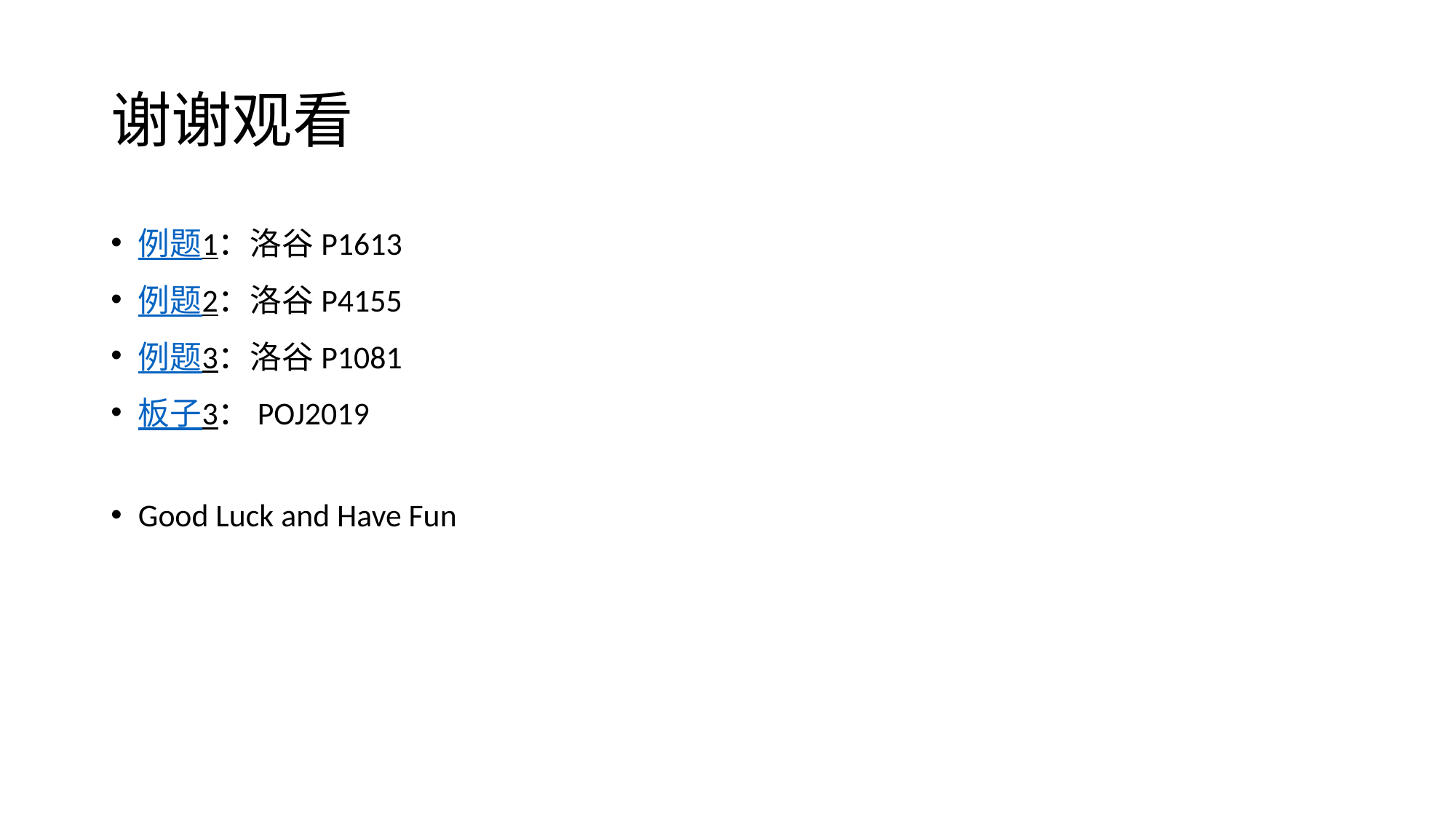

# 谢谢观看
例题1：洛谷P1613
例题2：洛谷P4155
例题3：洛谷P1081
板子3：POJ2019

Good Luck and Have Fun